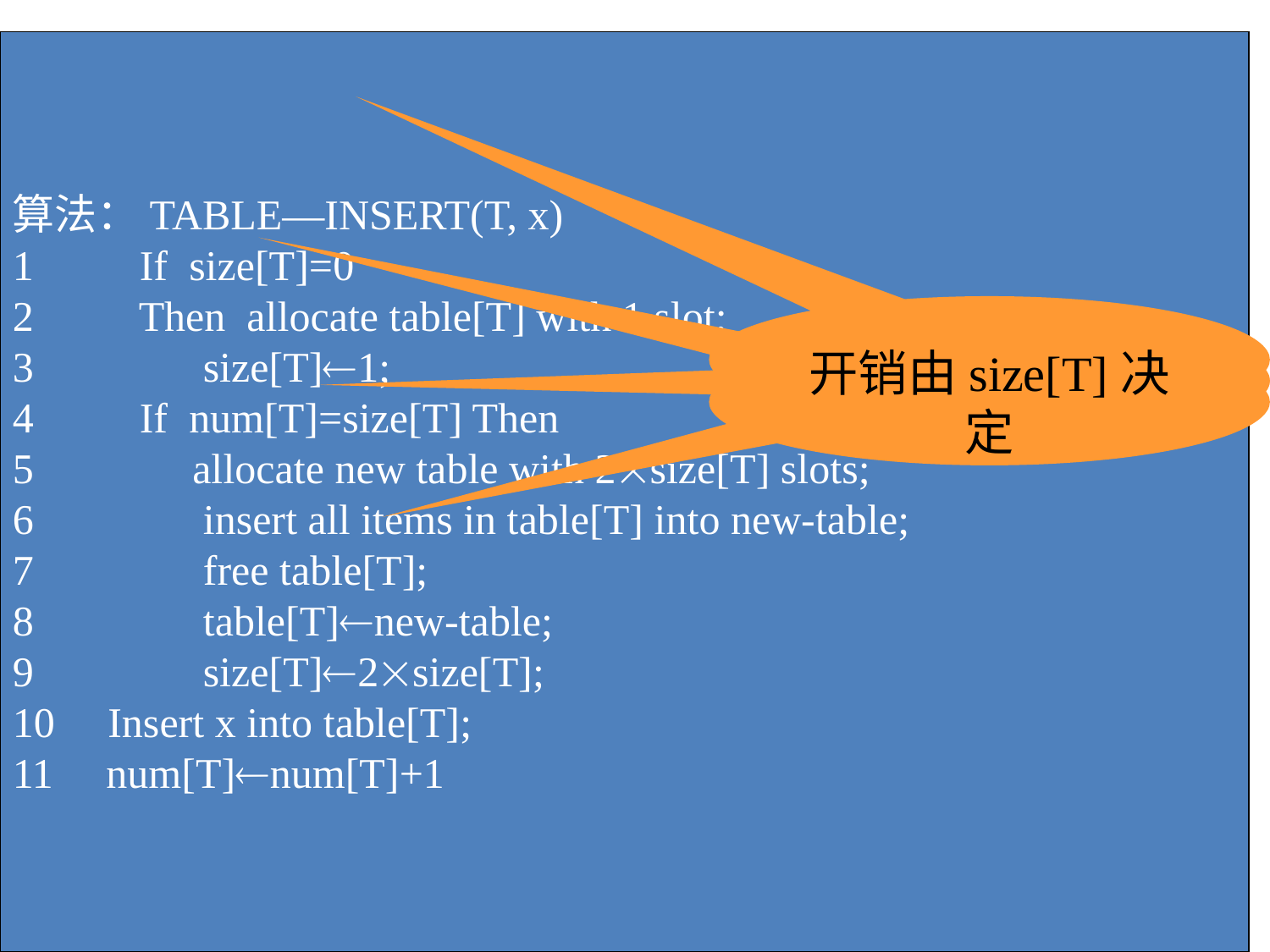

算法：TABLE—INSERT(T, x)
1          If  size[T]=0
2          Then  allocate table[T] with 1 slot;
3                size[T]←1;
4          If  num[T]=size[T] Then
5               allocate new table with 2×size[T] slots;
6                insert all items in table[T] into new-table;
7                free table[T];
8                table[T]←new-table;
9                size[T]←2×size[T];
10     Insert x into table[T];
11     num[T]←num[T]+1
# 动态表-表的扩张
向表中插入一个数组元素时，分配一个包含比原表更多的槽的新表，再将原表中的各项复制到新表中去
一种常用的启发式技术是分配一个比原表大一倍的新表，如果只对表执行插入操作，则表的装载因子总是至少为1/2，这样浪费掉的空间就始终不会超过表总空间的一半
复杂插入操作
基本插入操作
开销由size[T]决定
开销为常数